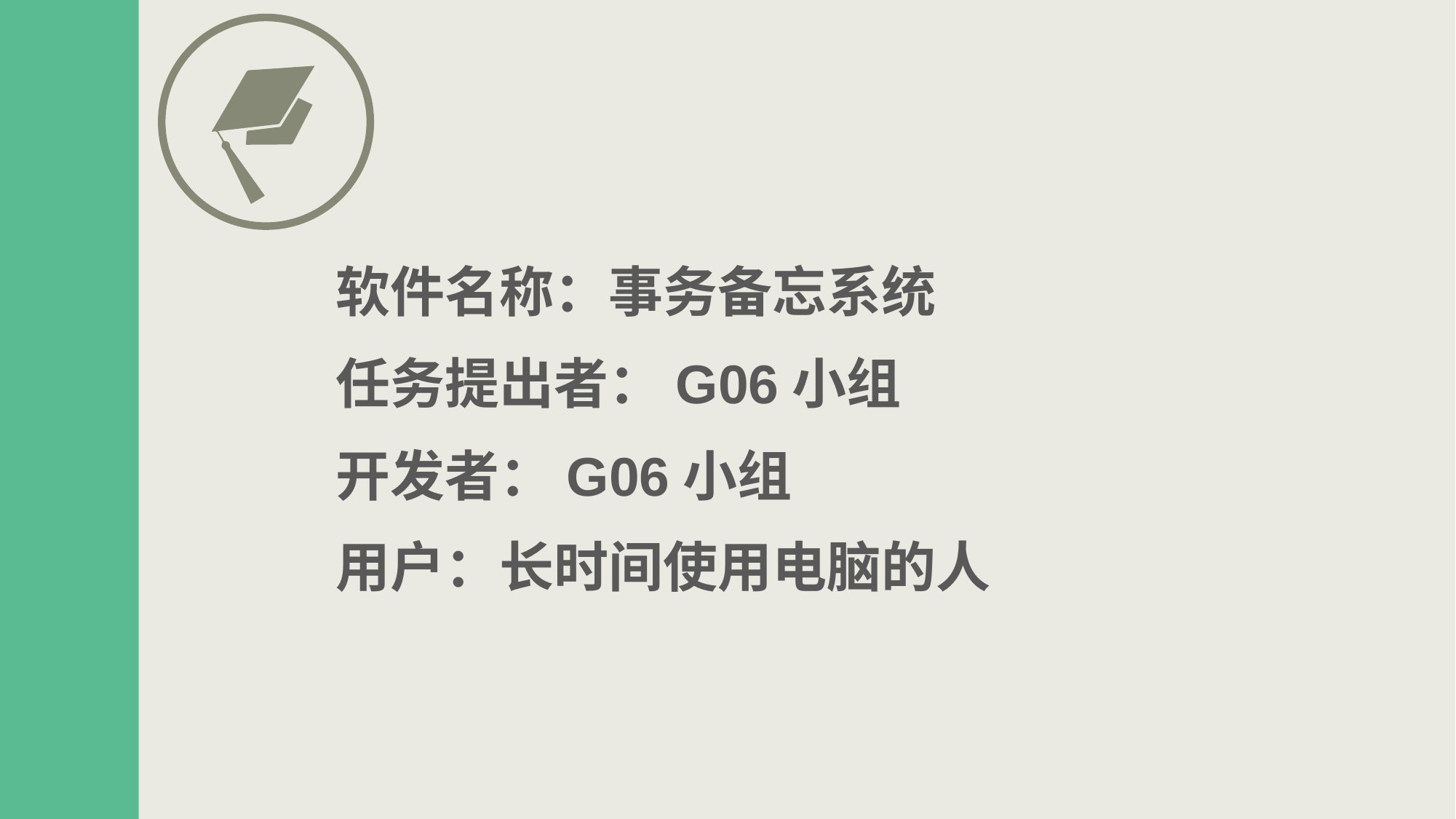

软件名称：事务备忘系统
任务提出者：G06小组
开发者：G06小组
用户：长时间使用电脑的人